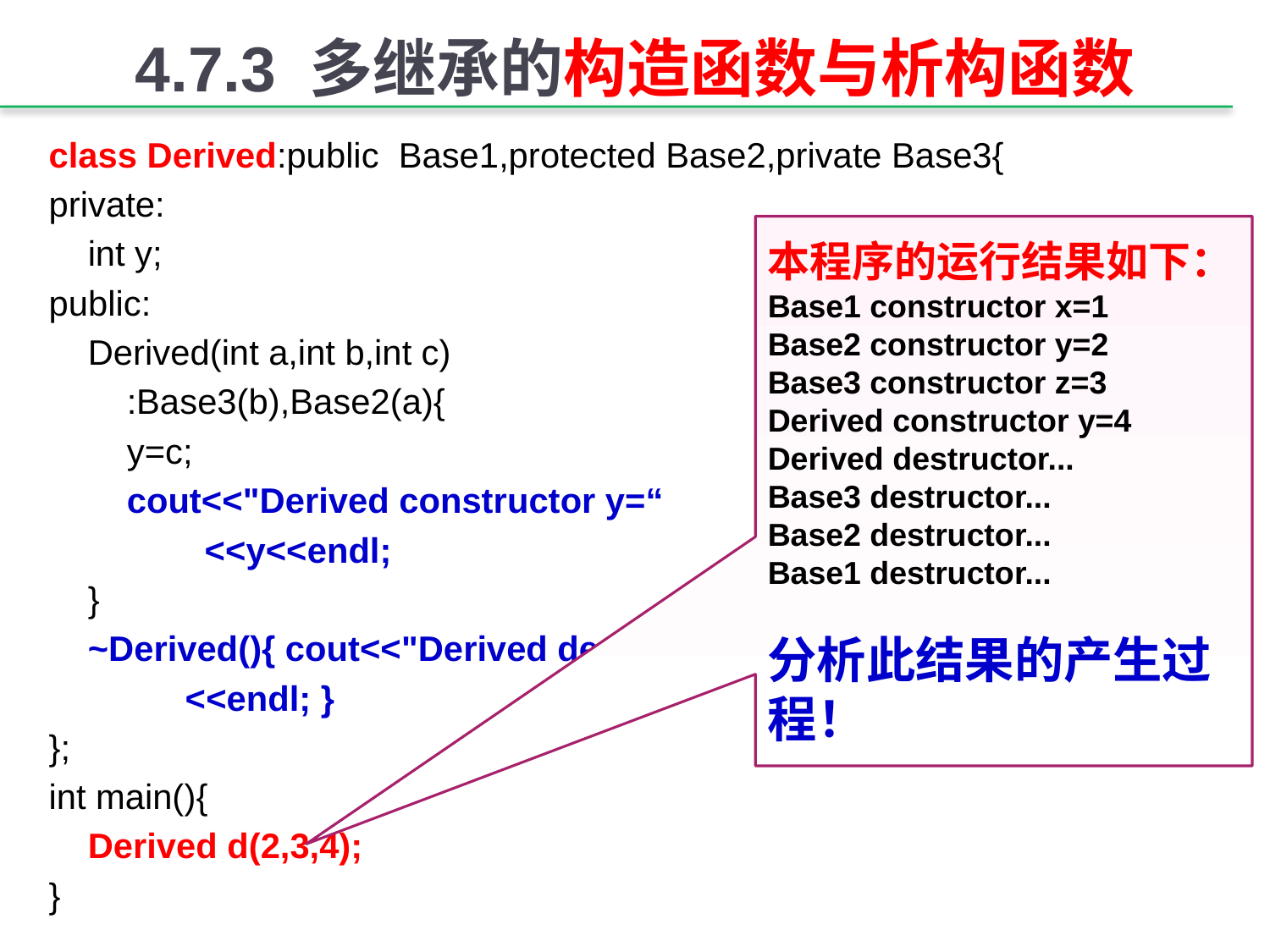

# 4.7.3 多继承的构造函数与析构函数
class Derived:public  Base1,protected Base2,private Base3{
private:
    int y;
public:
    Derived(int a,int b,int c)
        :Base3(b),Base2(a){
        y=c;
        cout<<"Derived constructor y=“
                <<y<<endl;
    }
    ~Derived(){ cout<<"Derived destructor...“
              <<endl; }
};
int main(){
    Derived d(2,3,4);
}
本程序的运行结果如下：
Base1 constructor x=1
Base2 constructor y=2
Base3 constructor z=3
Derived constructor y=4
Derived destructor...
Base3 destructor...
Base2 destructor...
Base1 destructor...

分析此结果的产生过程！